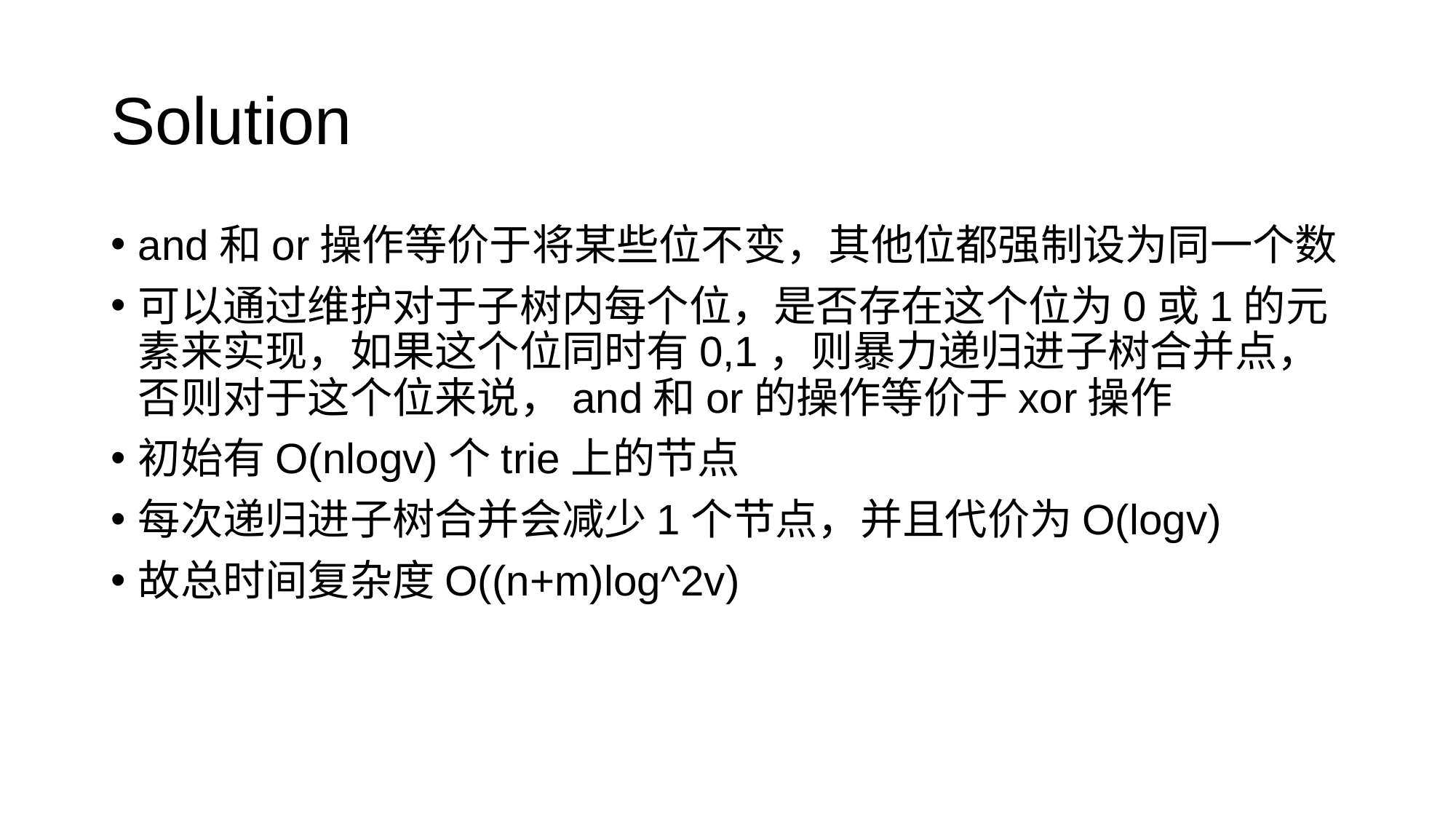

# Solution
and和or操作等价于将某些位不变，其他位都强制设为同一个数
可以通过维护对于子树内每个位，是否存在这个位为0或1的元素来实现，如果这个位同时有0,1，则暴力递归进子树合并点，否则对于这个位来说，and和or的操作等价于xor操作
初始有O(nlogv)个trie上的节点
每次递归进子树合并会减少1个节点，并且代价为O(logv)
故总时间复杂度O((n+m)log^2v)